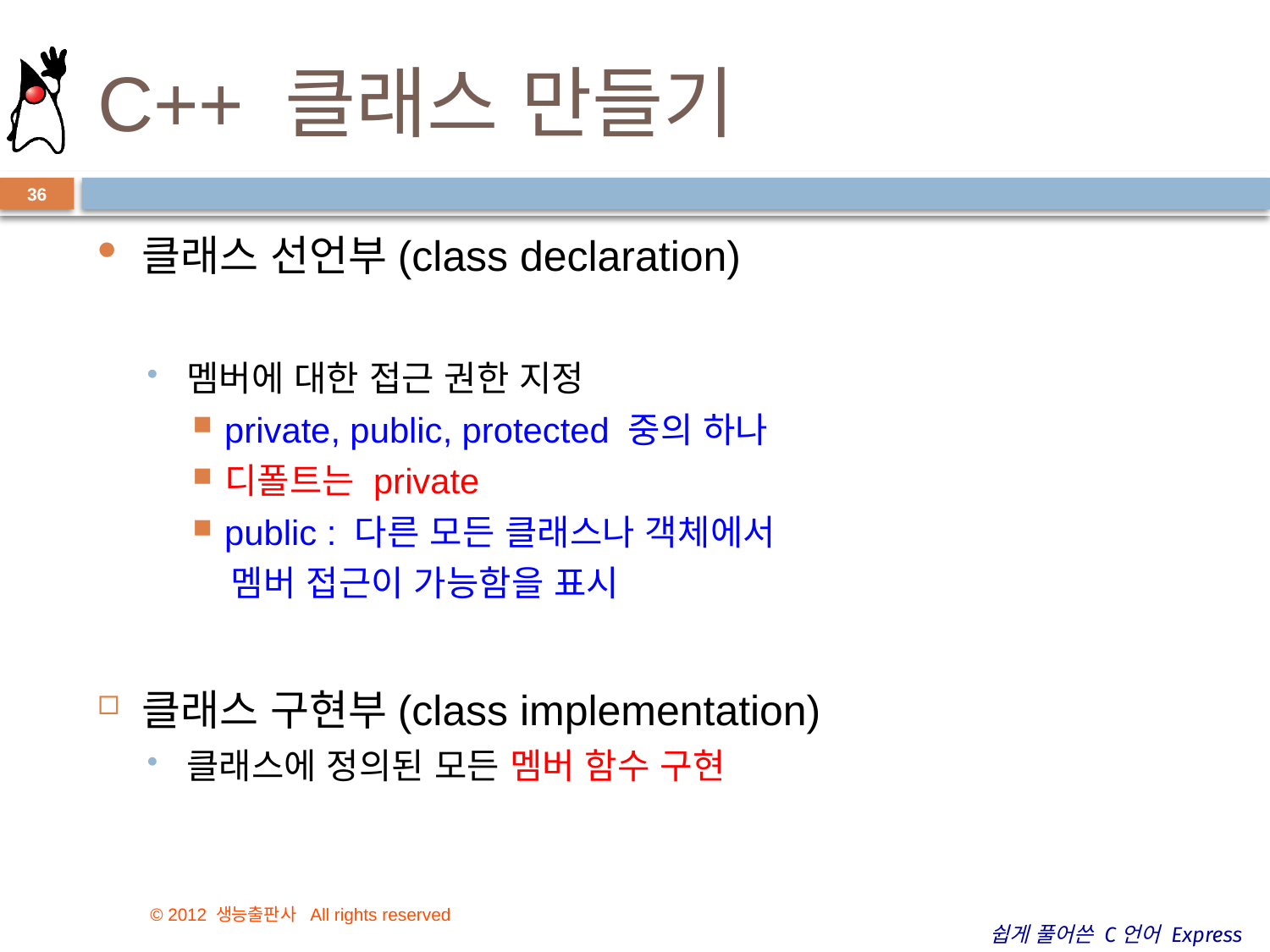

# C++ 클래스 만들기
36
클래스 선언부(class declaration)

멤버에 대한 접근 권한 지정
private, public, protected 중의 하나
디폴트는 private
public : 다른 모든 클래스나 객체에서
   멤버 접근이 가능함을 표시

클래스 구현부(class implementation)
클래스에 정의된 모든 멤버 함수 구현